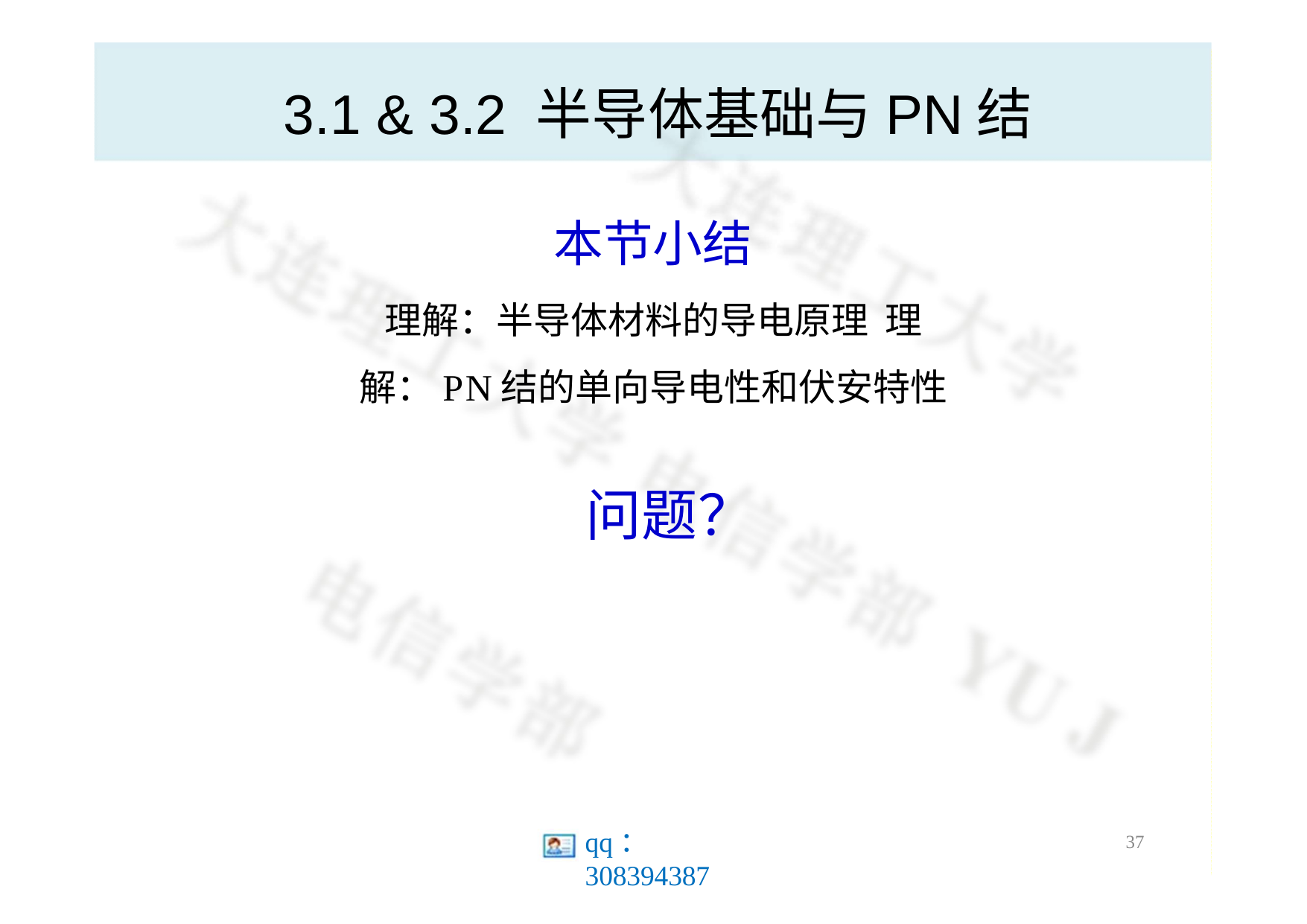

# 3.1 & 3.2 半导体基础与PN结
本节小结
理解：半导体材料的导电原理  理解：PN结的单向导电性和伏安特性

问题？
qq：308394387

37